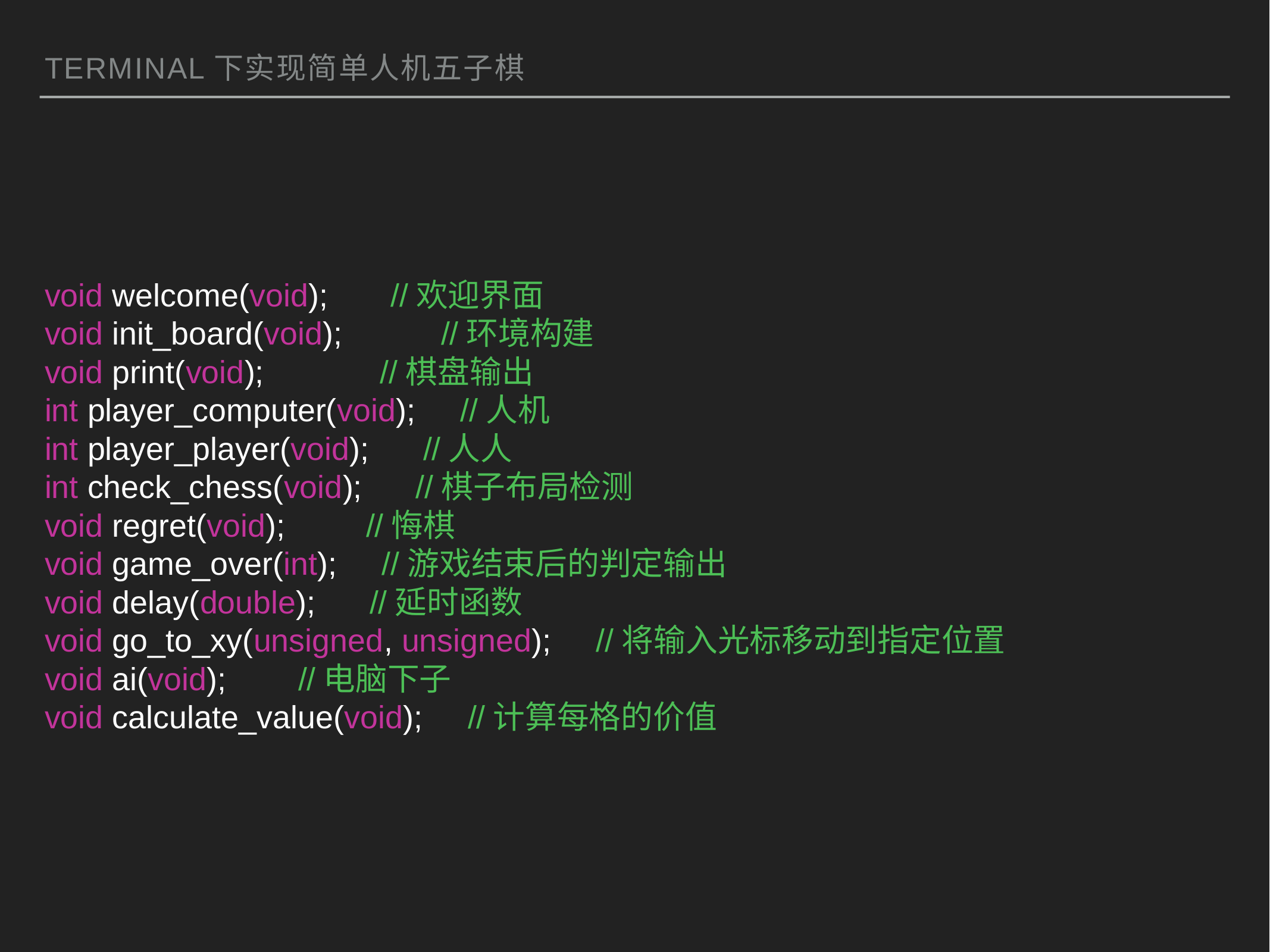

terminal下实现简单人机五子棋
void welcome(void);       //欢迎界面
void init_board(void);           //环境构建
void print(void);             //棋盘输出
int player_computer(void);     //人机
int player_player(void);      //人人
int check_chess(void);      //棋子布局检测
void regret(void);         //悔棋
void game_over(int);     //游戏结束后的判定输出
void delay(double);      //延时函数
void go_to_xy(unsigned, unsigned);     //将输入光标移动到指定位置
void ai(void);        //电脑下子
void calculate_value(void);     //计算每格的价值